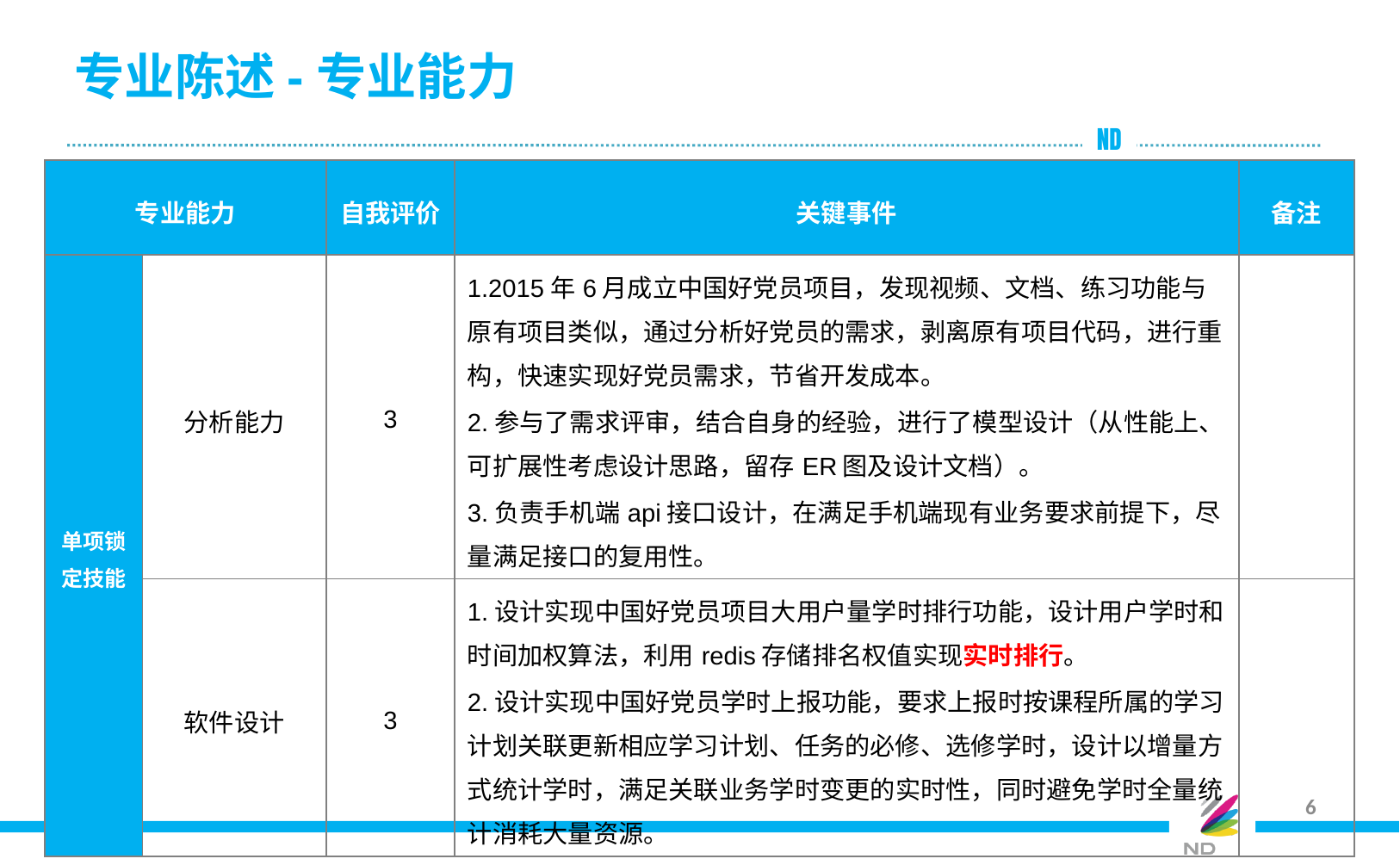

# 专业陈述-专业能力
| 专业能力 |  | 自我评价 | 关键事件 | 备注 |
| --- | --- | --- | --- | --- |
| 单项锁定技能 | 分析能力 | 3 | 1.2015年6月成立中国好党员项目，发现视频、文档、练习功能与原有项目类似，通过分析好党员的需求，剥离原有项目代码，进行重构，快速实现好党员需求，节省开发成本。 2.参与了需求评审，结合自身的经验，进行了模型设计（从性能上、可扩展性考虑设计思路，留存ER图及设计文档）。 3.负责手机端api接口设计，在满足手机端现有业务要求前提下，尽量满足接口的复用性。 |  |
|  | 软件设计 | 3 | 1.设计实现中国好党员项目大用户量学时排行功能，设计用户学时和时间加权算法，利用redis存储排名权值实现实时排行。 2.设计实现中国好党员学时上报功能，要求上报时按课程所属的学习计划关联更新相应学习计划、任务的必修、选修学时，设计以增量方式统计学时，满足关联业务学时变更的实时性，同时避免学时全量统计消耗大量资源。 |  |
6